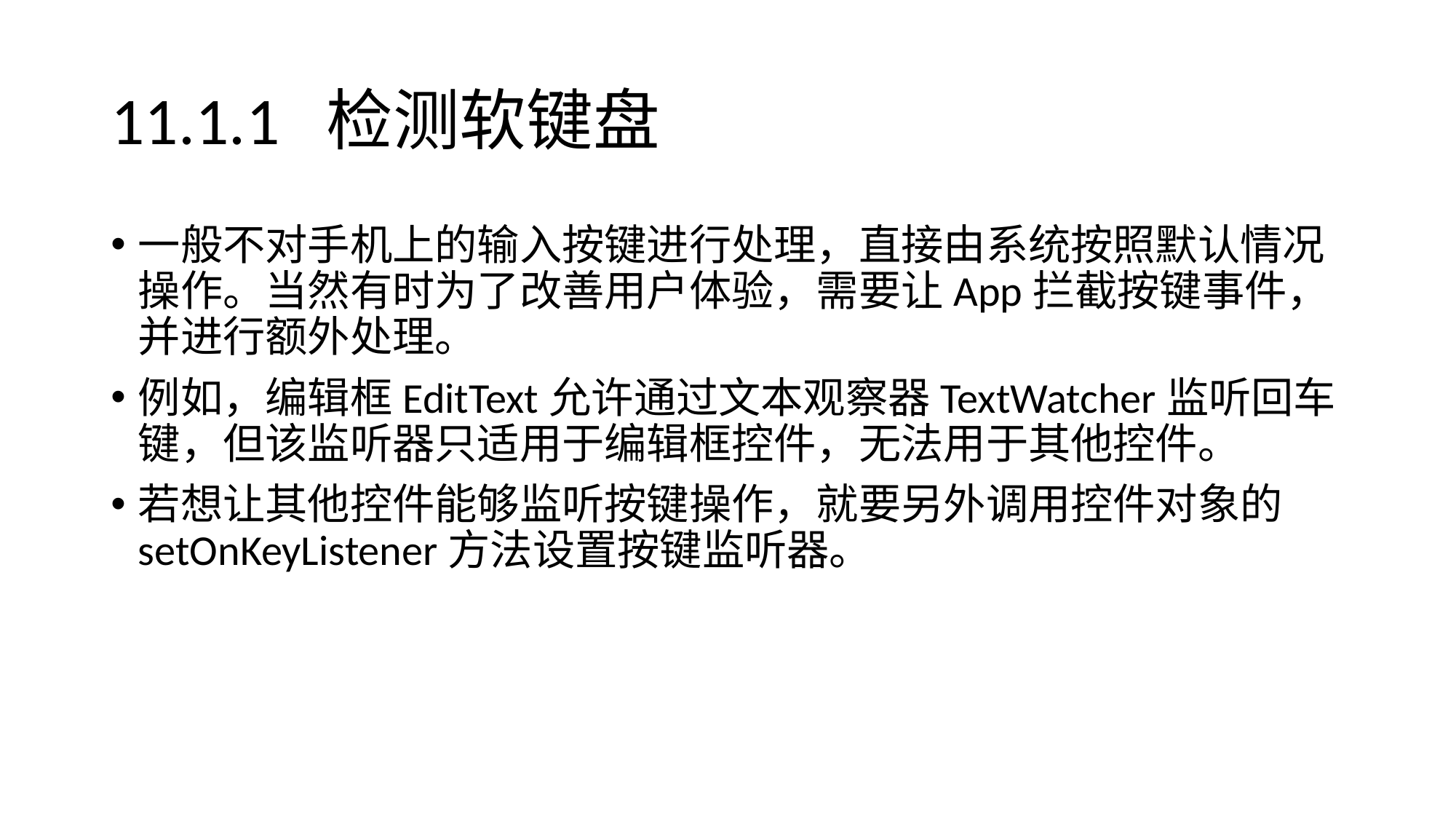

# 11.1.1  检测软键盘
一般不对手机上的输入按键进行处理，直接由系统按照默认情况操作。当然有时为了改善用户体验，需要让App拦截按键事件，并进行额外处理。
例如，编辑框EditText允许通过文本观察器TextWatcher监听回车键，但该监听器只适用于编辑框控件，无法用于其他控件。
若想让其他控件能够监听按键操作，就要另外调用控件对象的setOnKeyListener方法设置按键监听器。